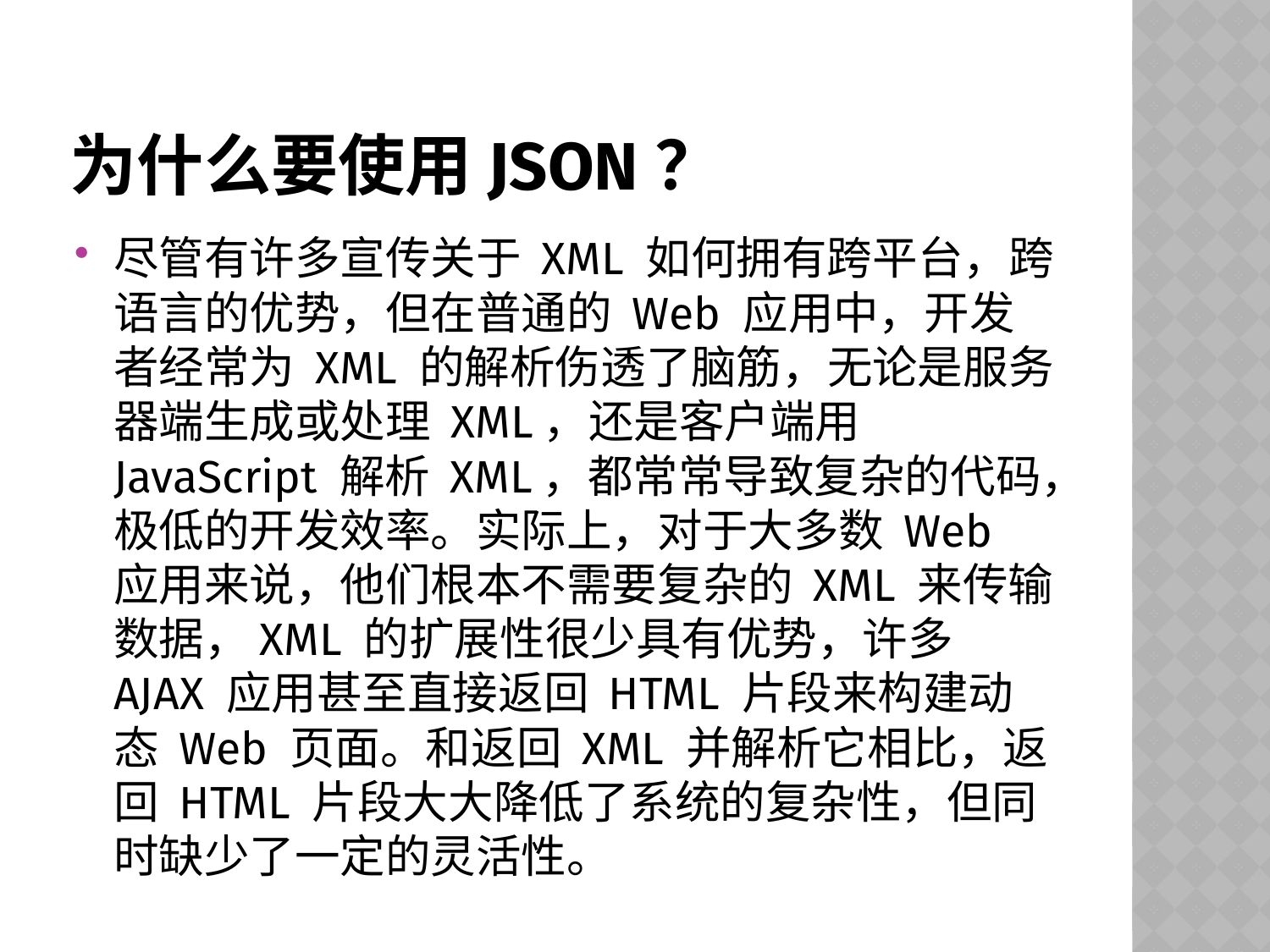

# 为什么要使用JSON？
尽管有许多宣传关于 XML 如何拥有跨平台，跨语言的优势，但在普通的 Web 应用中，开发者经常为 XML 的解析伤透了脑筋，无论是服务器端生成或处理 XML，还是客户端用 JavaScript 解析 XML，都常常导致复杂的代码，极低的开发效率。实际上，对于大多数 Web 应用来说，他们根本不需要复杂的 XML 来传输数据，XML 的扩展性很少具有优势，许多 AJAX 应用甚至直接返回 HTML 片段来构建动态 Web 页面。和返回 XML 并解析它相比，返回 HTML 片段大大降低了系统的复杂性，但同时缺少了一定的灵活性。